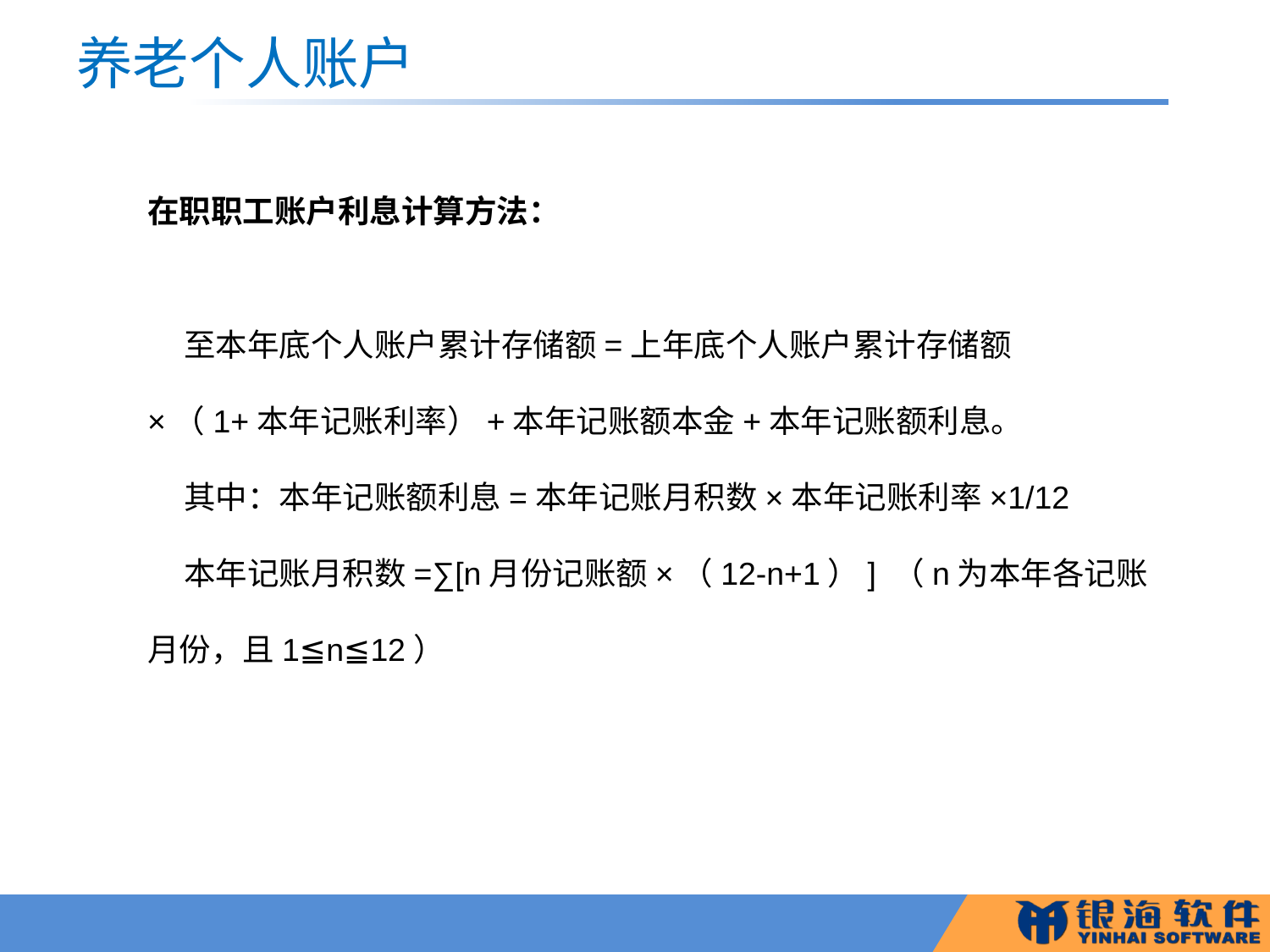

# 养老个人账户
在职职工账户利息计算方法：

    至本年底个人账户累计存储额=上年底个人账户累计存储额×（1+本年记账利率）+本年记账额本金+本年记账额利息。
    其中：本年记账额利息=本年记账月积数×本年记账利率×1/12
    本年记账月积数=∑[n月份记账额×（12-n+1）] （n为本年各记账月份，且1≦n≦12）